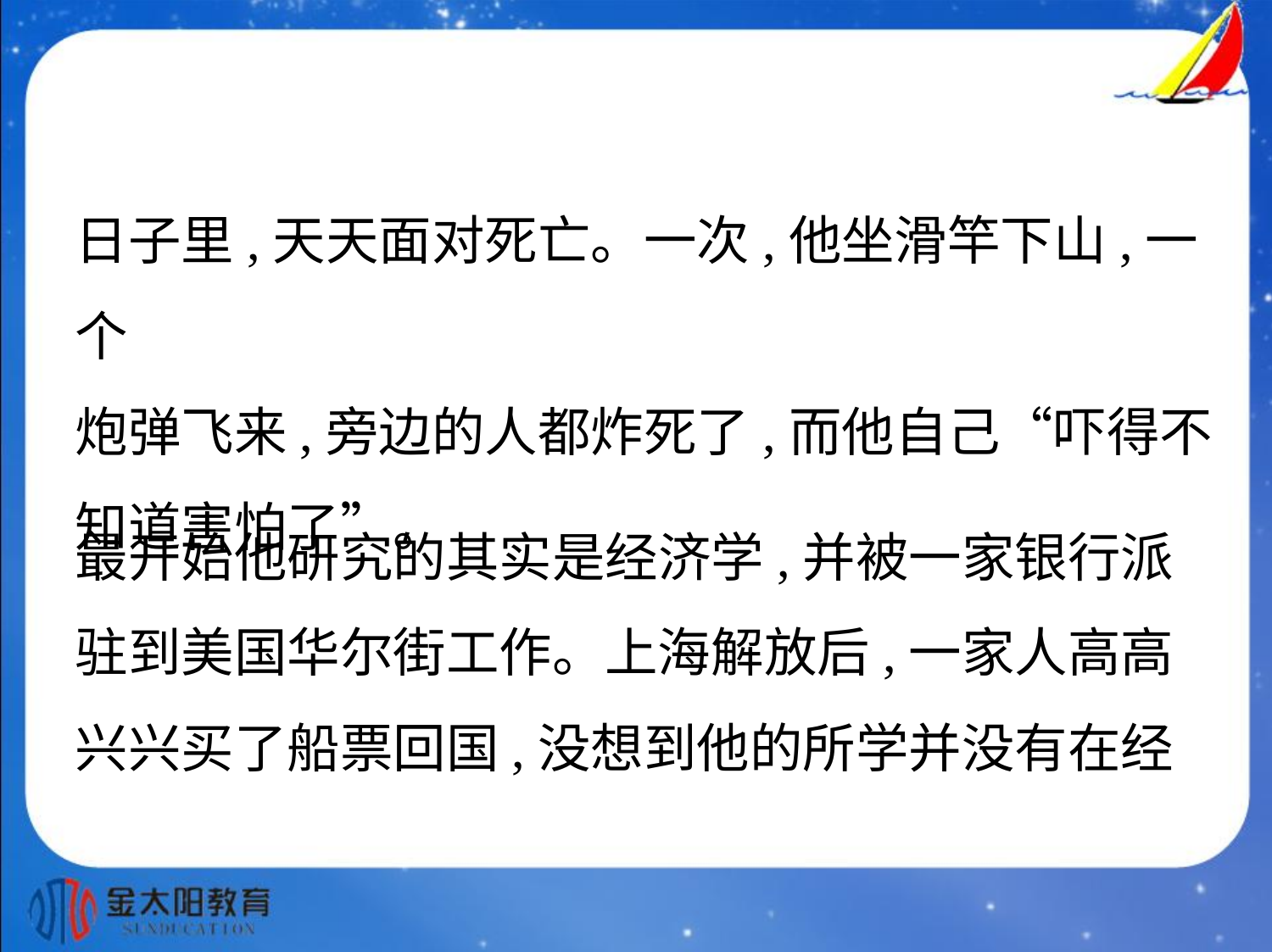

日子里,天天面对死亡。一次,他坐滑竿下山,一个
炮弹飞来,旁边的人都炸死了,而他自己“吓得不
知道害怕了”。
最开始他研究的其实是经济学,并被一家银行派
驻到美国华尔街工作。上海解放后,一家人高高
兴兴买了船票回国,没想到他的所学并没有在经